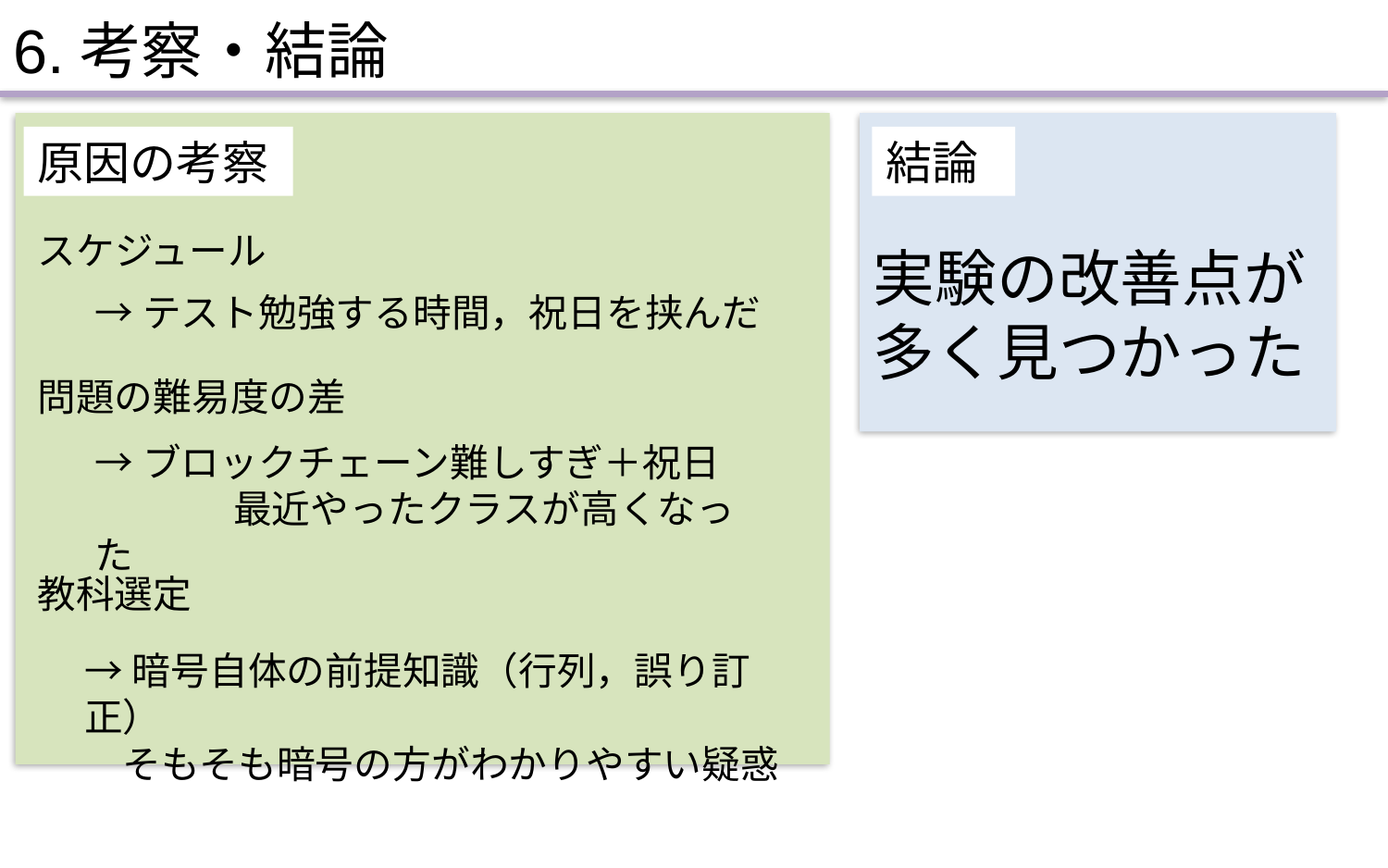

6.考察・結論

原因の考察
結論
スケジュール
実験の改善点が多く見つかった
→テスト勉強する時間，祝日を挟んだ
問題の難易度の差
→ブロックチェーン難しすぎ＋祝日
	最近やったクラスが高くなった
教科選定
→暗号自体の前提知識（行列，誤り訂正）
　そもそも暗号の方がわかりやすい疑惑